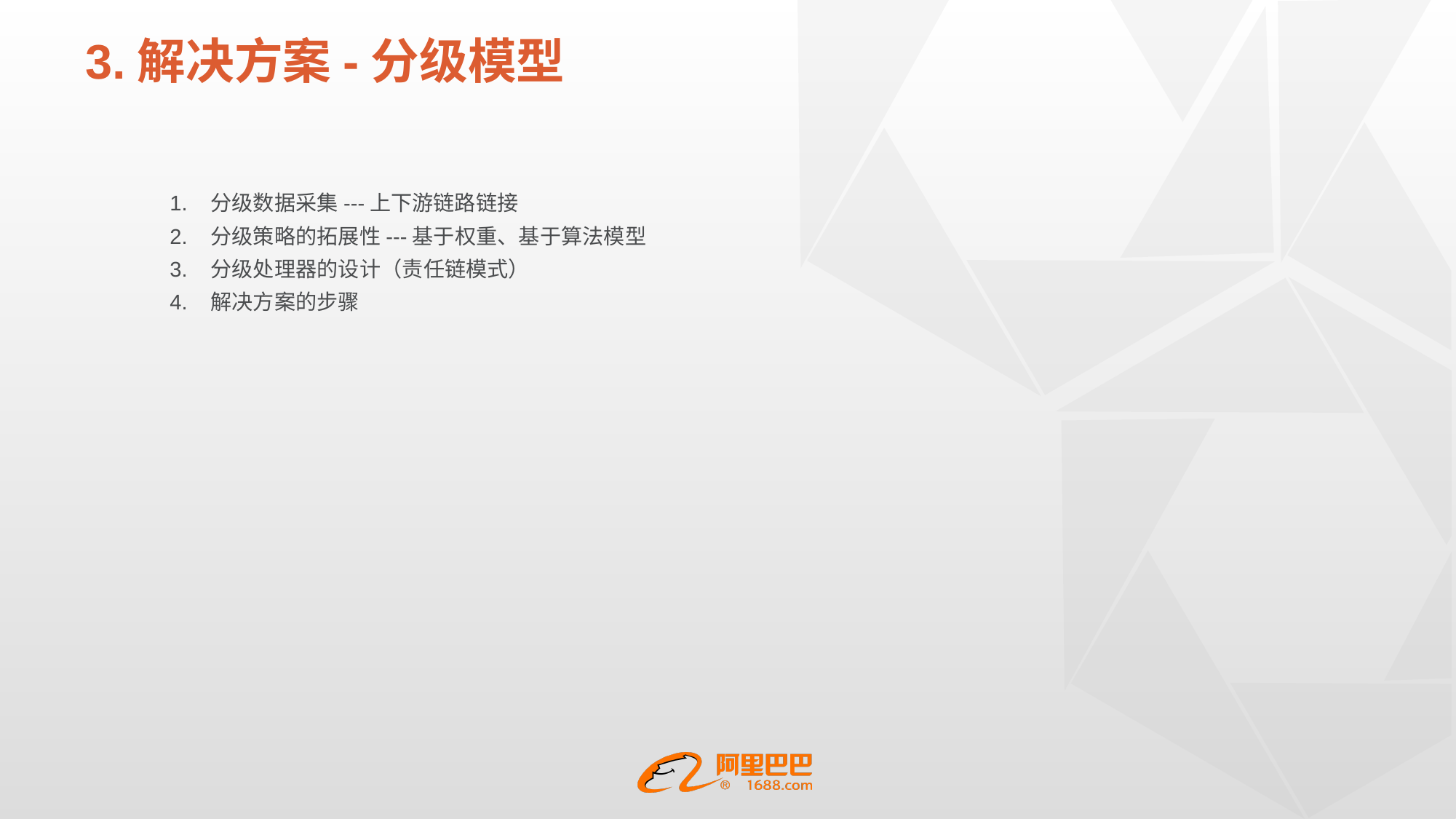

# 3.解决方案-分级模型
分级数据采集---上下游链路链接
分级策略的拓展性---基于权重、基于算法模型
分级处理器的设计（责任链模式）
解决方案的步骤